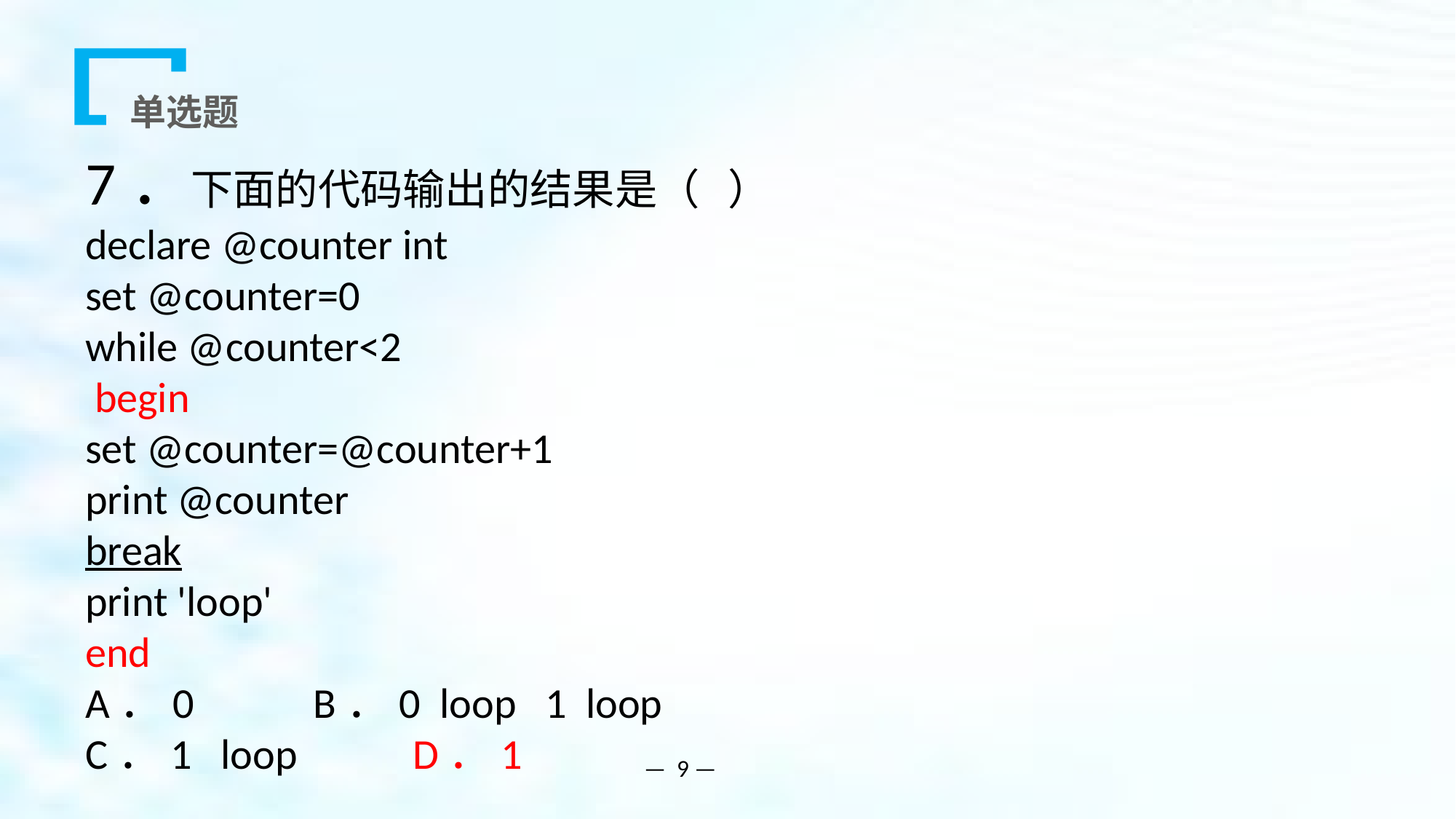

单选题
7．下面的代码输出的结果是（   ）
declare @counter int
set @counter=0
while @counter<2
 begin
set @counter=@counter+1
print @counter
break
print 'loop'
end
A．0		 B．0  loop   1  loop
C．1   loop		D．1